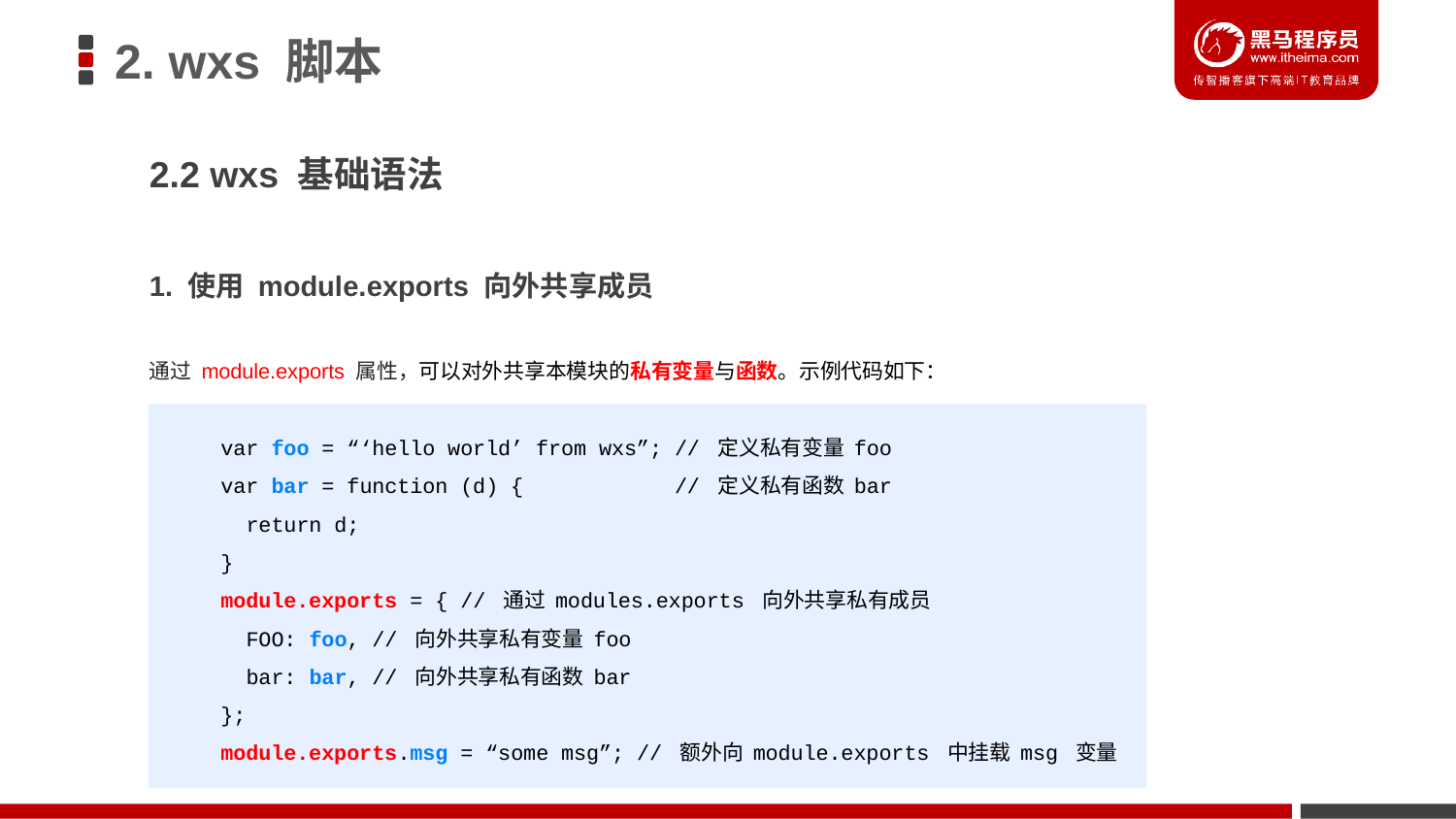

# 2. wxs 脚本
2.2 wxs 基础语法
1. 使用 module.exports 向外共享成员
通过 module.exports 属性，可以对外共享本模块的私有变量与函数。示例代码如下：

var foo = “‘hello world’ from wxs”; // 定义私有变量 foo
var bar = function (d) {            // 定义私有函数 bar
  return d;
}
module.exports = { // 通过 modules.exports 向外共享私有成员
  FOO: foo, // 向外共享私有变量 foo
  bar: bar, // 向外共享私有函数 bar
};
module.exports.msg = “some msg”; // 额外向 module.exports 中挂载 msg 变量